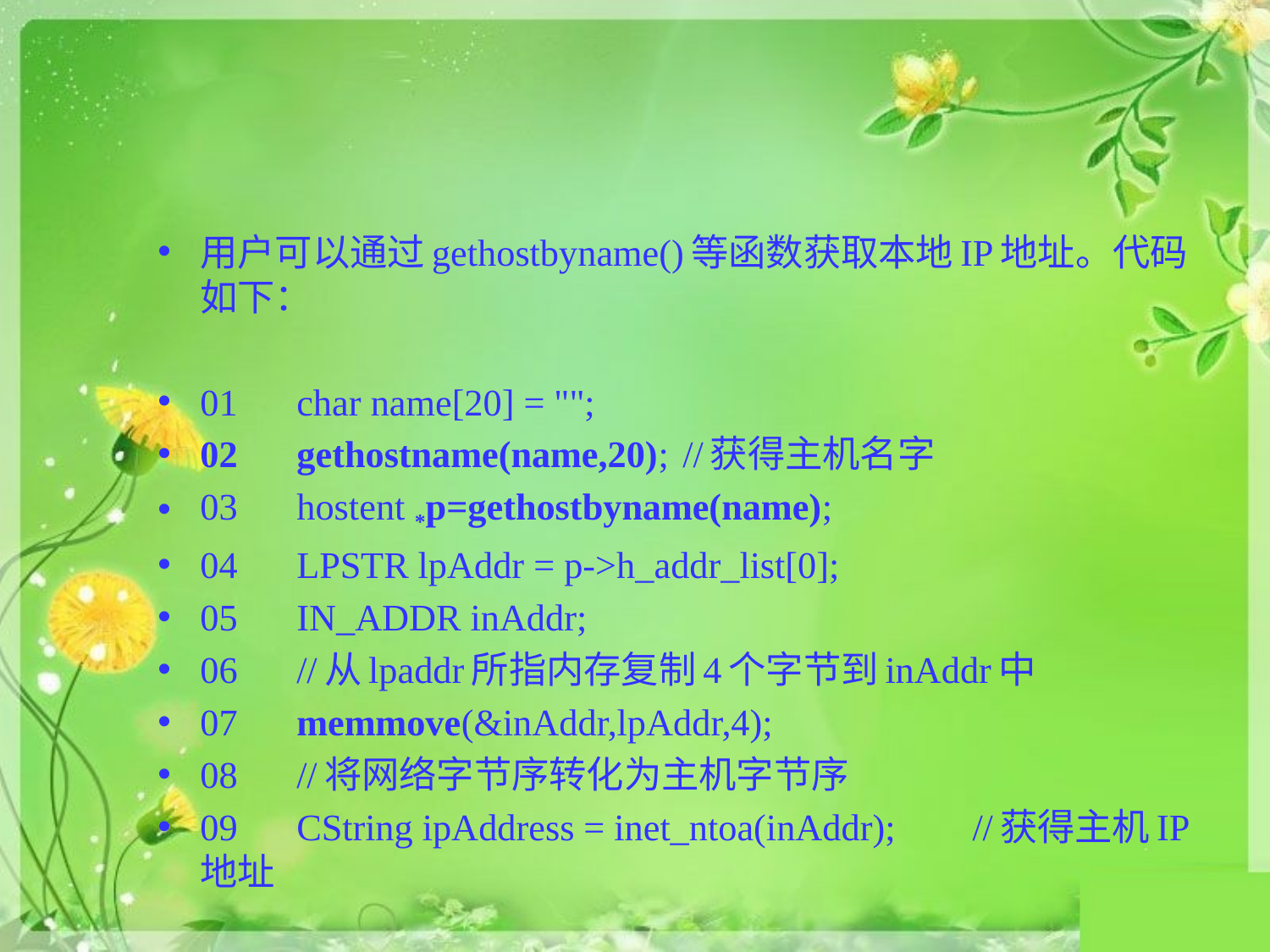

#
用户可以通过gethostbyname()等函数获取本地IP地址。代码如下：

01	char name[20] = "";
02	gethostname(name,20);				//获得主机名字
03	hostent *p=gethostbyname(name);
04	LPSTR lpAddr = p->h_addr_list[0];
05	IN_ADDR inAddr;
06	//从lpaddr所指内存复制4个字节到inAddr中
07	memmove(&inAddr,lpAddr,4);
08	//将网络字节序转化为主机字节序
09	CString ipAddress = inet_ntoa(inAddr);			//获得主机IP地址